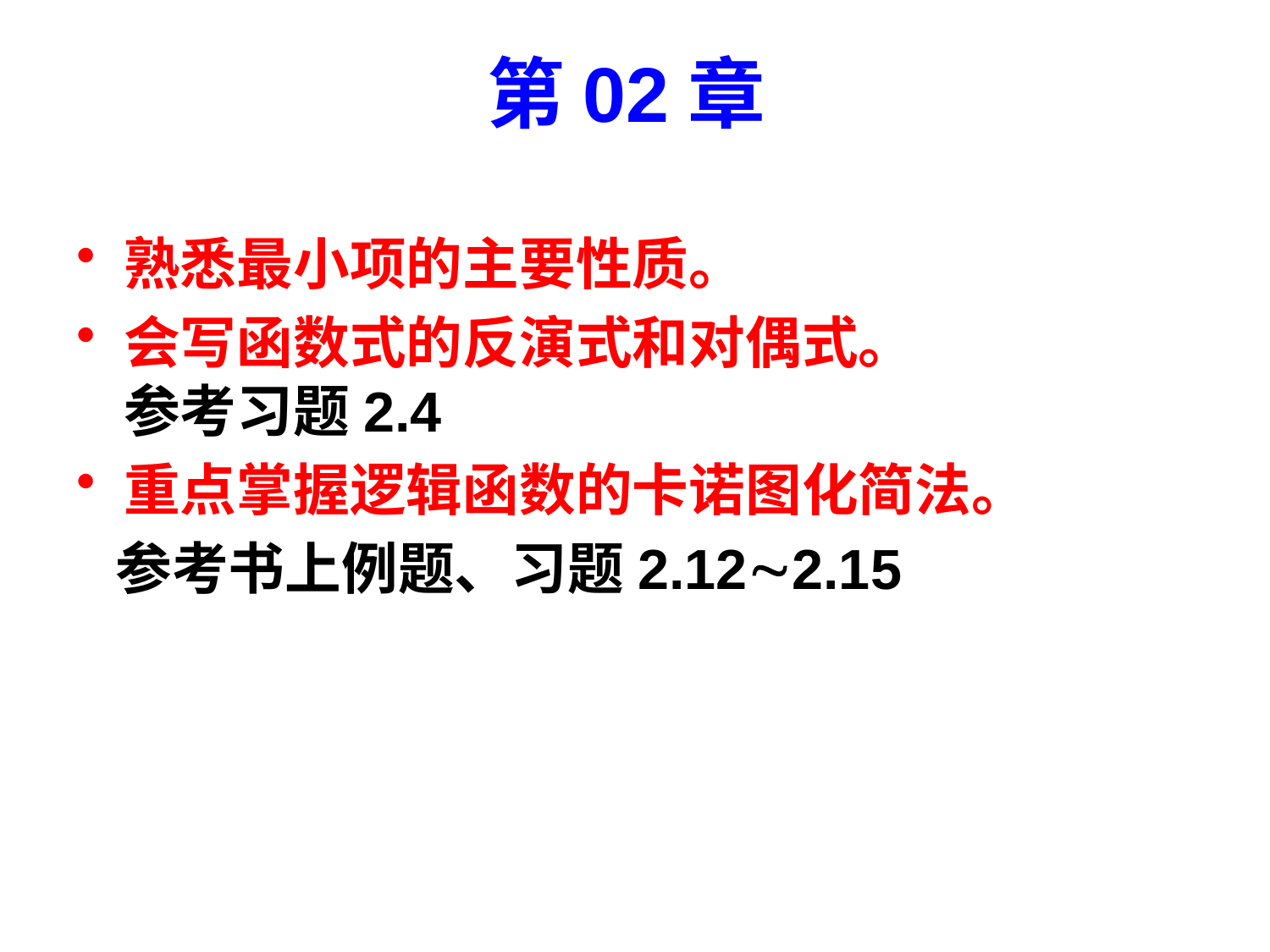

# 第02章
熟悉最小项的主要性质。
会写函数式的反演式和对偶式。
参考习题2.4
重点掌握逻辑函数的卡诺图化简法。
  参考书上例题、习题2.12∼2.15